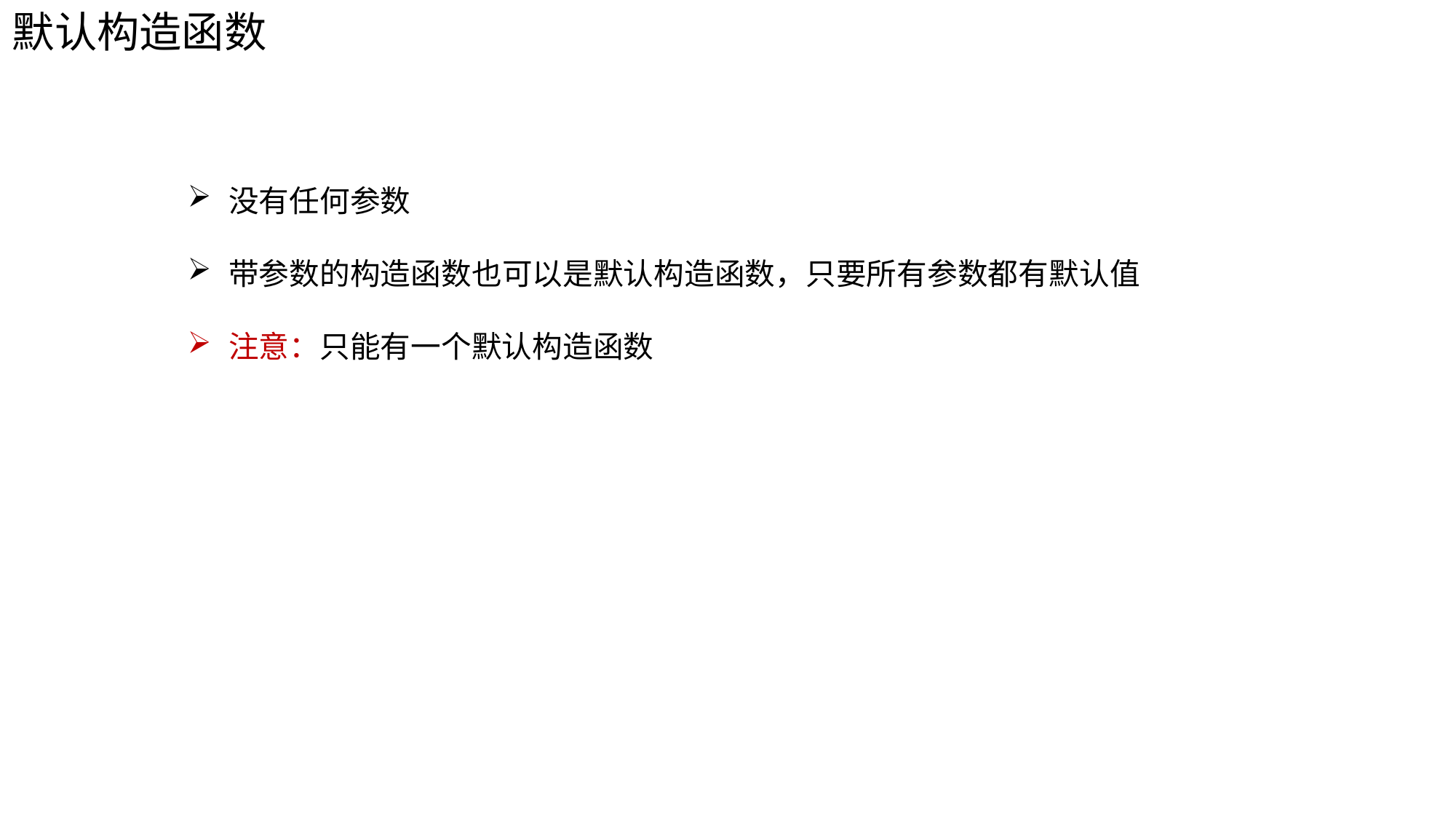

默认构造函数
没有任何参数

带参数的构造函数也可以是默认构造函数，只要所有参数都有默认值

注意：只能有一个默认构造函数